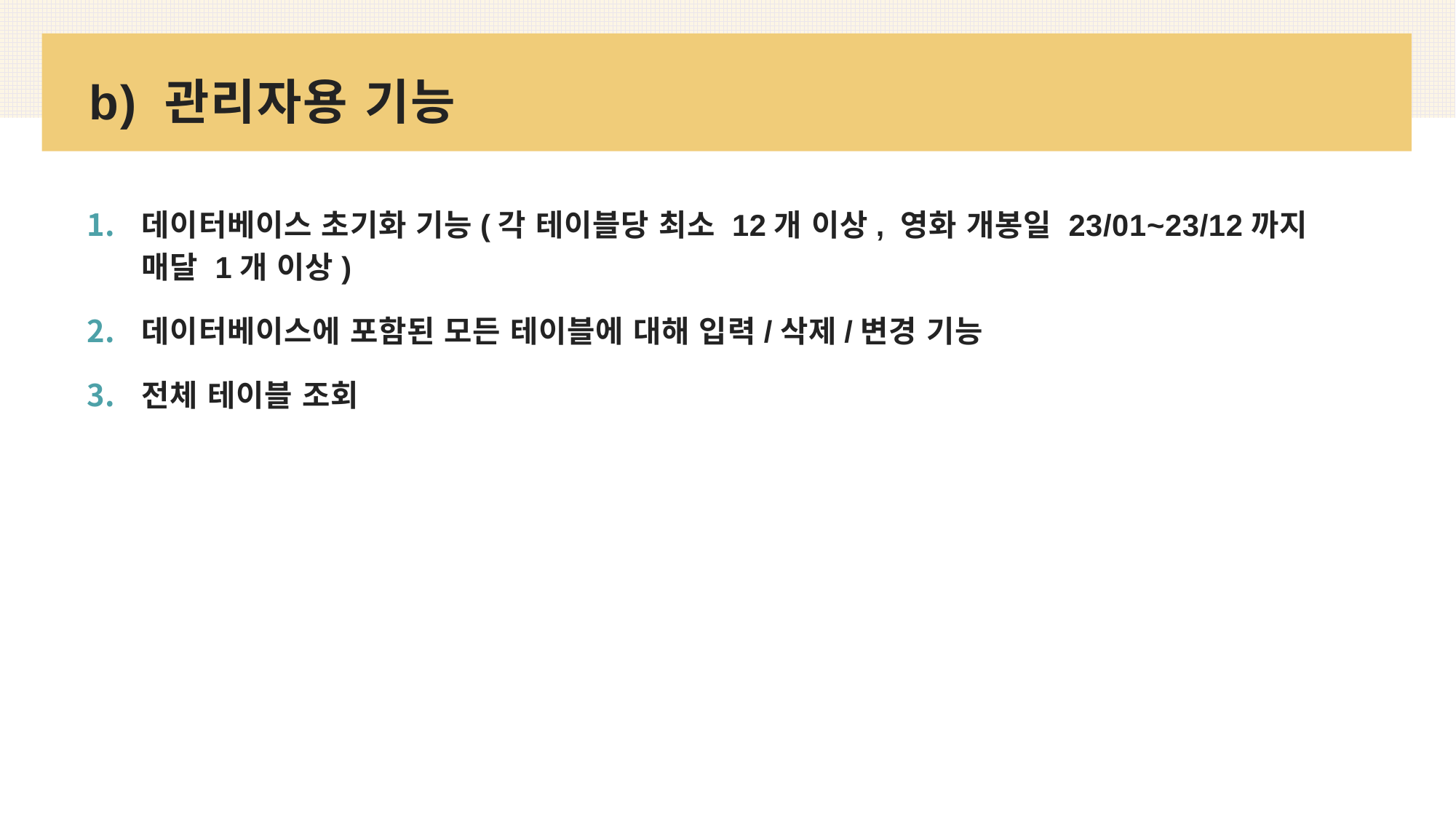

# b) 관리자용 기능
데이터베이스 초기화 기능(각 테이블당 최소 12개 이상, 영화 개봉일 23/01~23/12까지 매달 1개 이상)
데이터베이스에 포함된 모든 테이블에 대해 입력/삭제/변경 기능
전체 테이블 조회